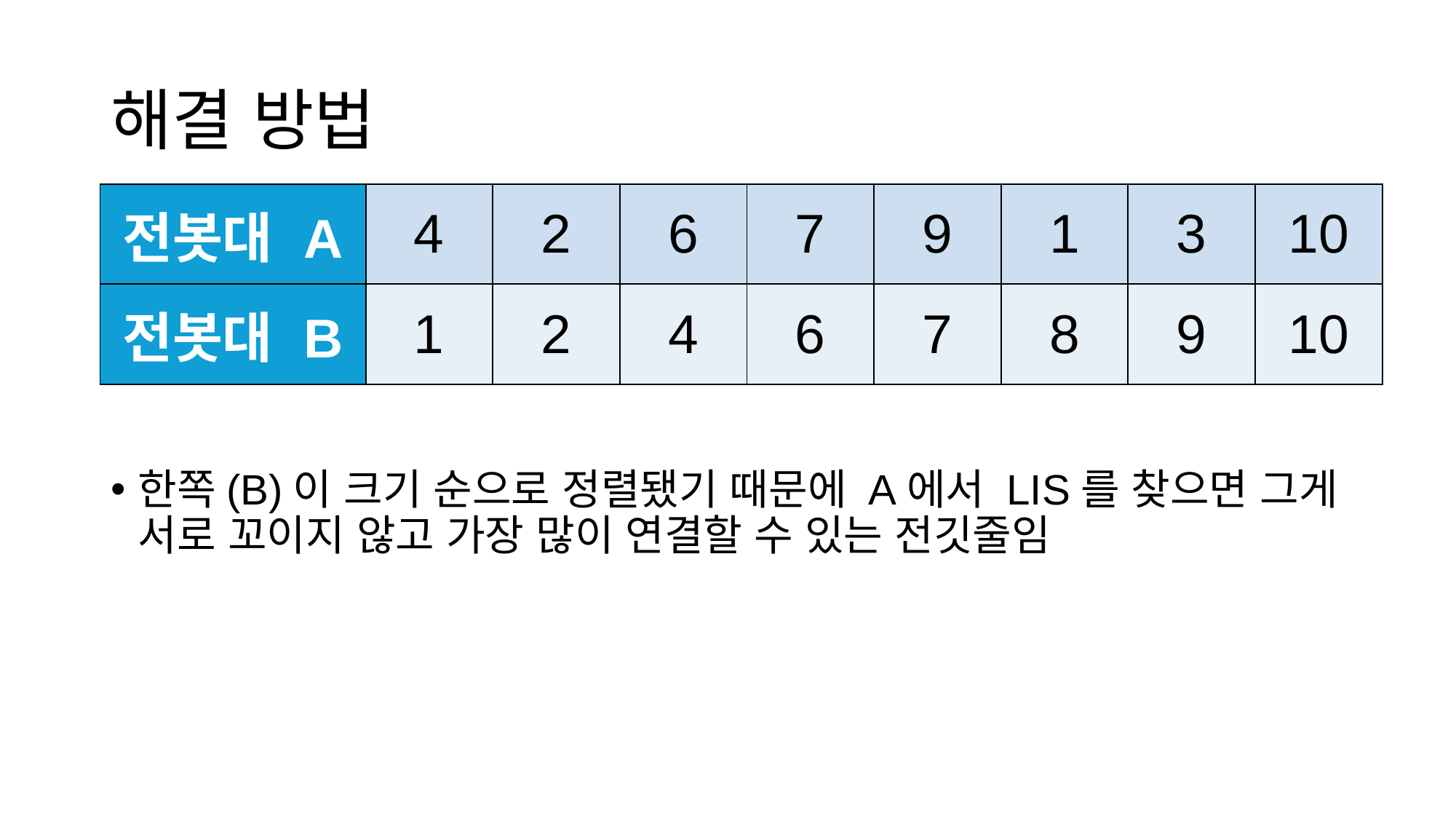

# 해결 방법
| 전봇대 A | 4 | 2 | 6 | 7 | 9 | 1 | 3 | 10 |
| --- | --- | --- | --- | --- | --- | --- | --- | --- |
| 전봇대 B | 1 | 2 | 4 | 6 | 7 | 8 | 9 | 10 |
한쪽(B)이 크기 순으로 정렬됐기 때문에 A에서 LIS를 찾으면 그게 서로 꼬이지 않고 가장 많이 연결할 수 있는 전깃줄임